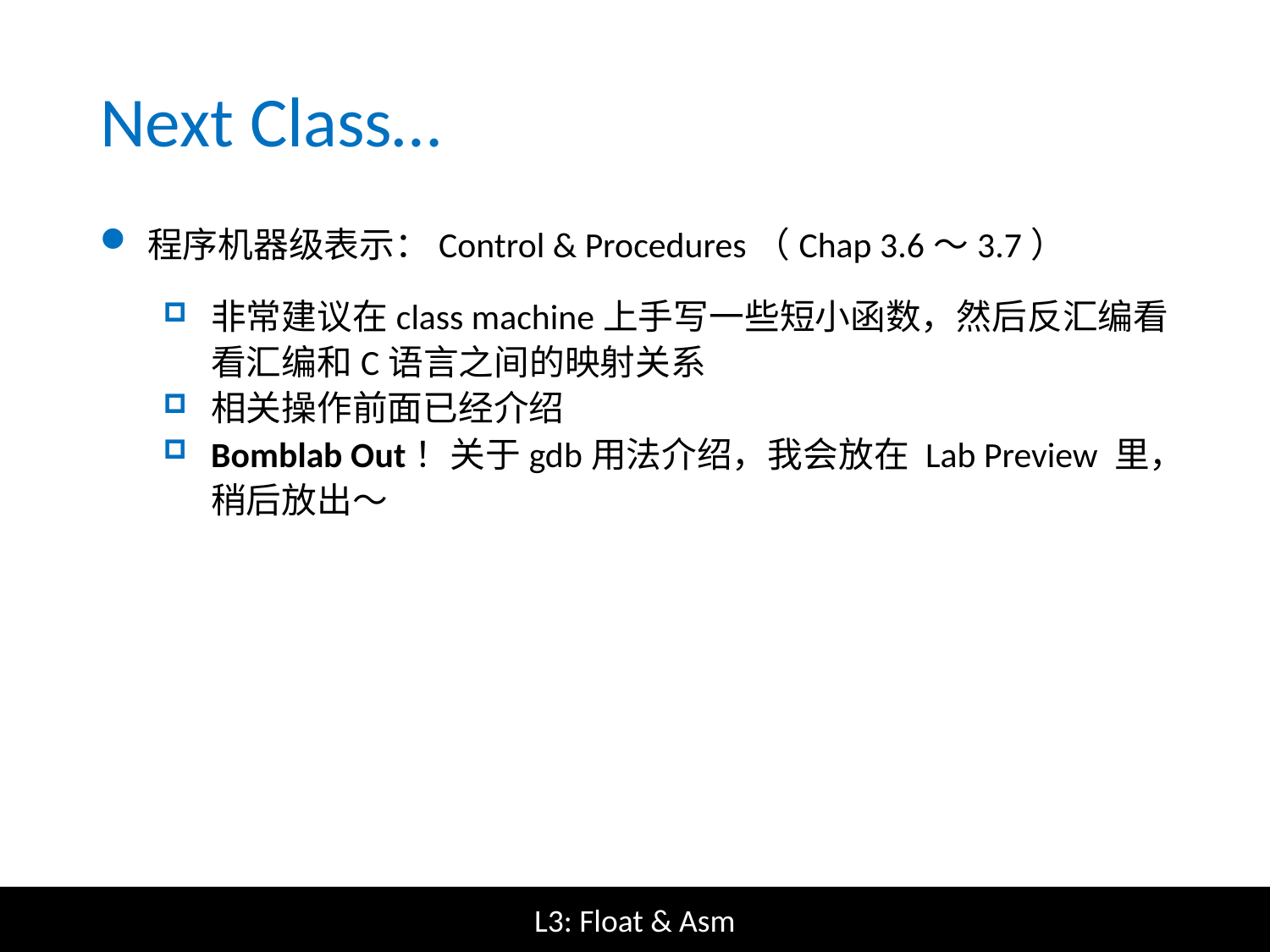

Next Class…
程序机器级表示：Control & Procedures（Chap 3.6～3.7）
非常建议在class machine上手写一些短小函数，然后反汇编看看汇编和C语言之间的映射关系
相关操作前面已经介绍
Bomblab Out！关于gdb用法介绍，我会放在 Lab Preview 里，稍后放出～
L3: Float & Asm
20